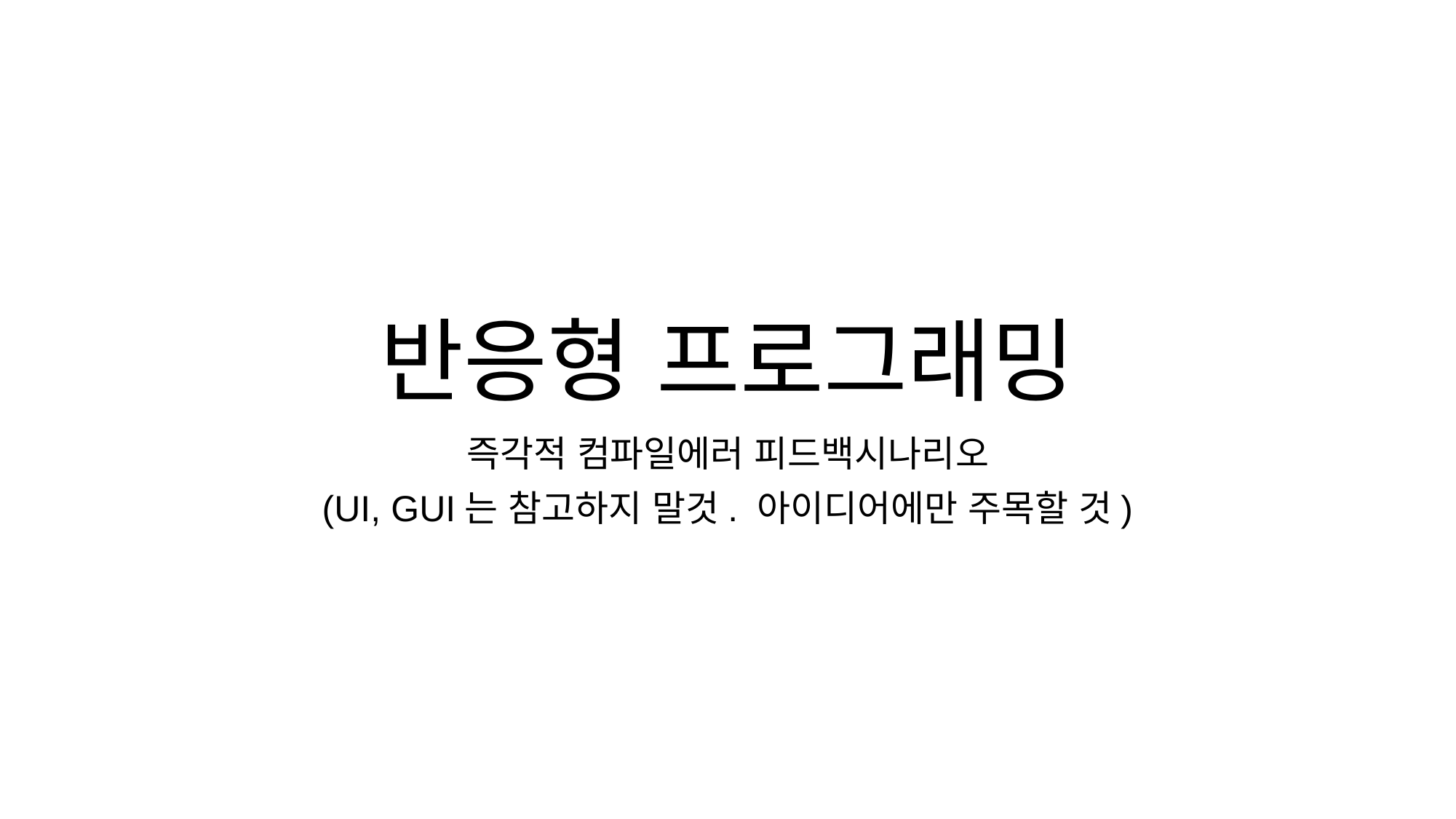

# 반응형 프로그래밍
즉각적 컴파일에러 피드백시나리오
(UI, GUI는 참고하지 말것. 아이디어에만 주목할 것)